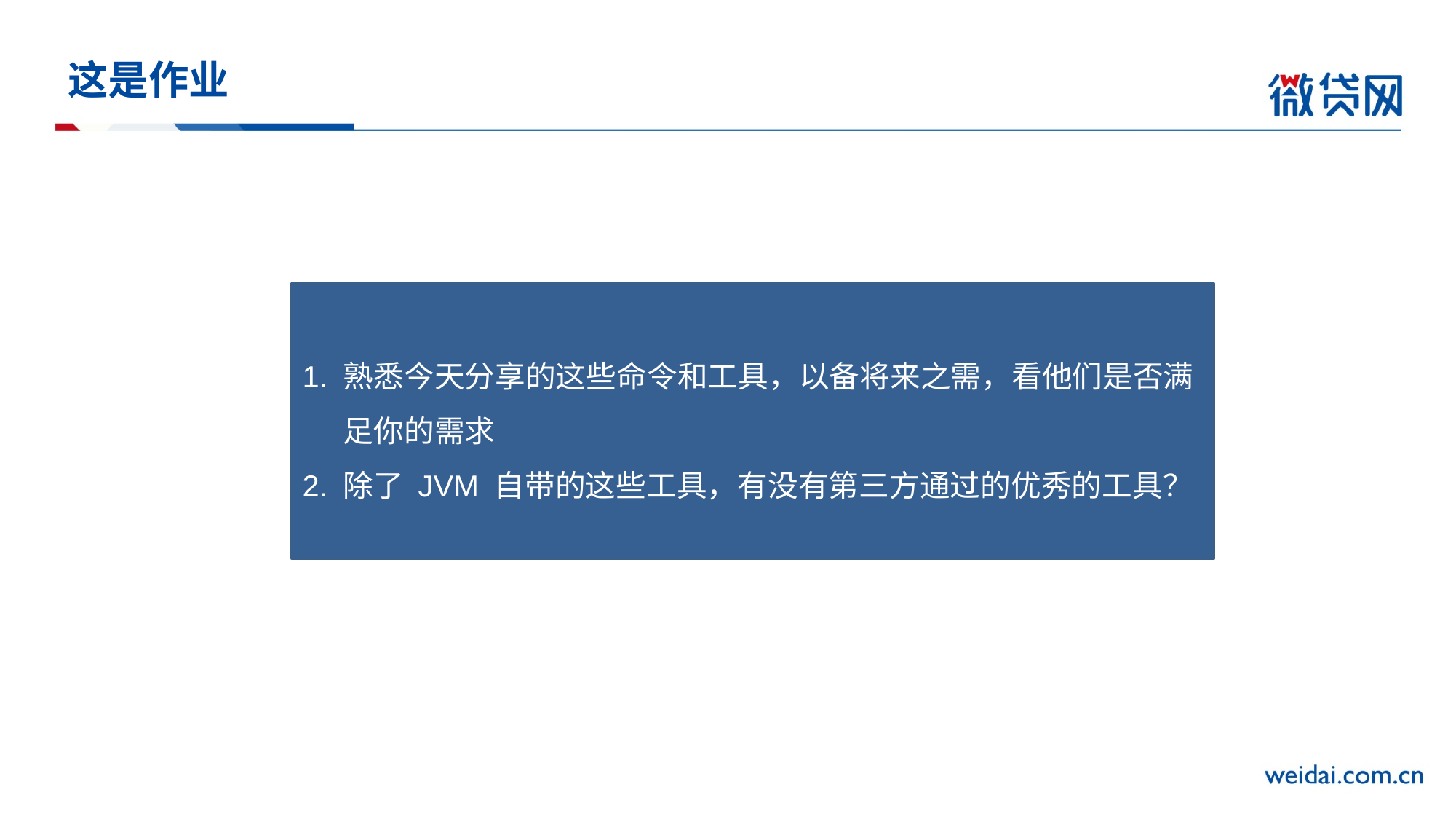

# 这是作业
熟悉今天分享的这些命令和工具，以备将来之需，看他们是否满足你的需求
除了 JVM 自带的这些工具，有没有第三方通过的优秀的工具？